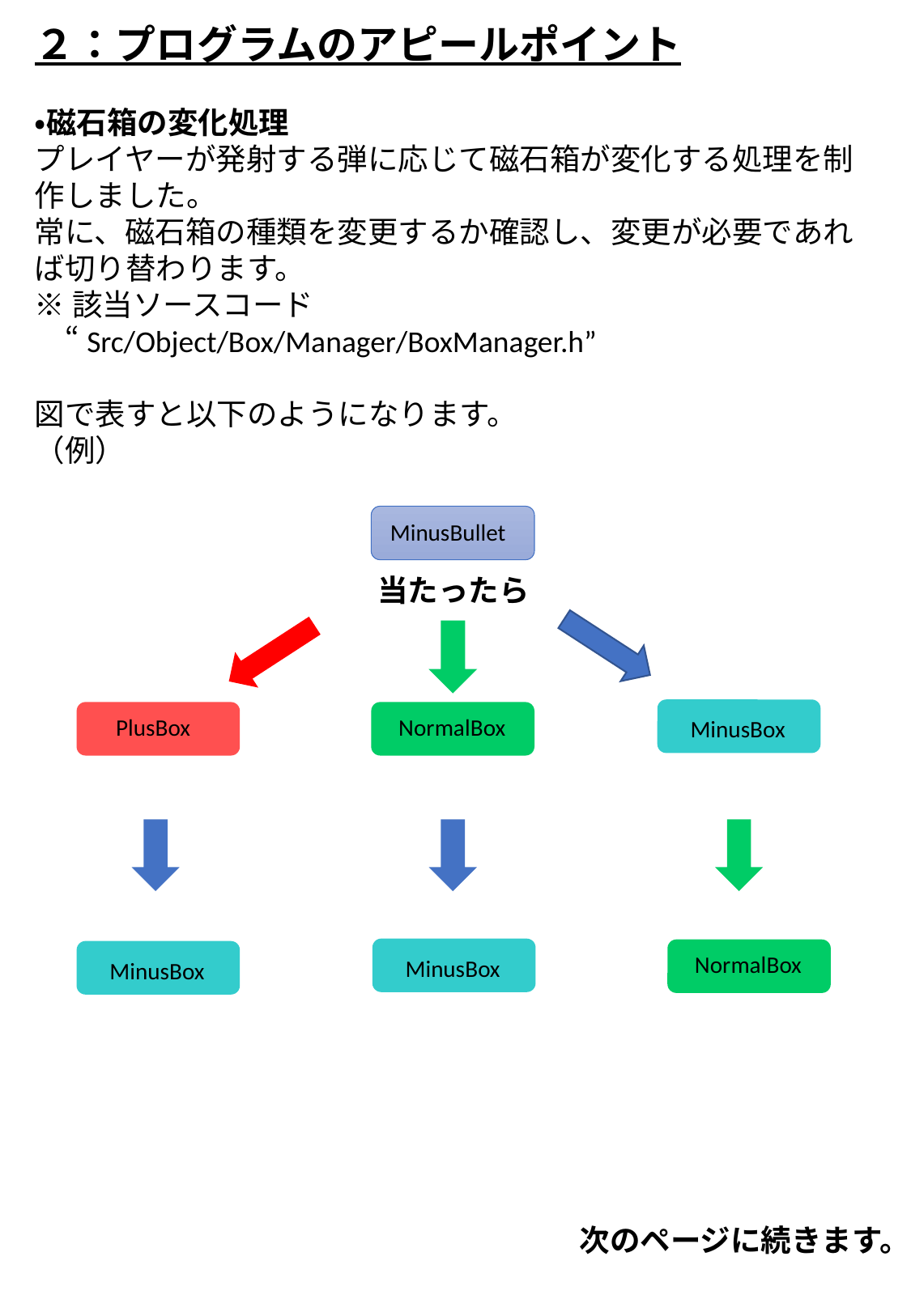

２：プログラムのアピールポイント

・磁石箱の変化処理
プレイヤーが発射する弾に応じて磁石箱が変化する処理を制作しました。
常に、磁石箱の種類を変更するか確認し、変更が必要であれば切り替わります。
※該当ソースコード
　“Src/Object/Box/Manager/BoxManager.h”

図で表すと以下のようになります。
（例）

MinusBullet
当たったら

PlusBox
NormalBox
MinusBox

NormalBox
MinusBox
MinusBox
次のページに続きます。